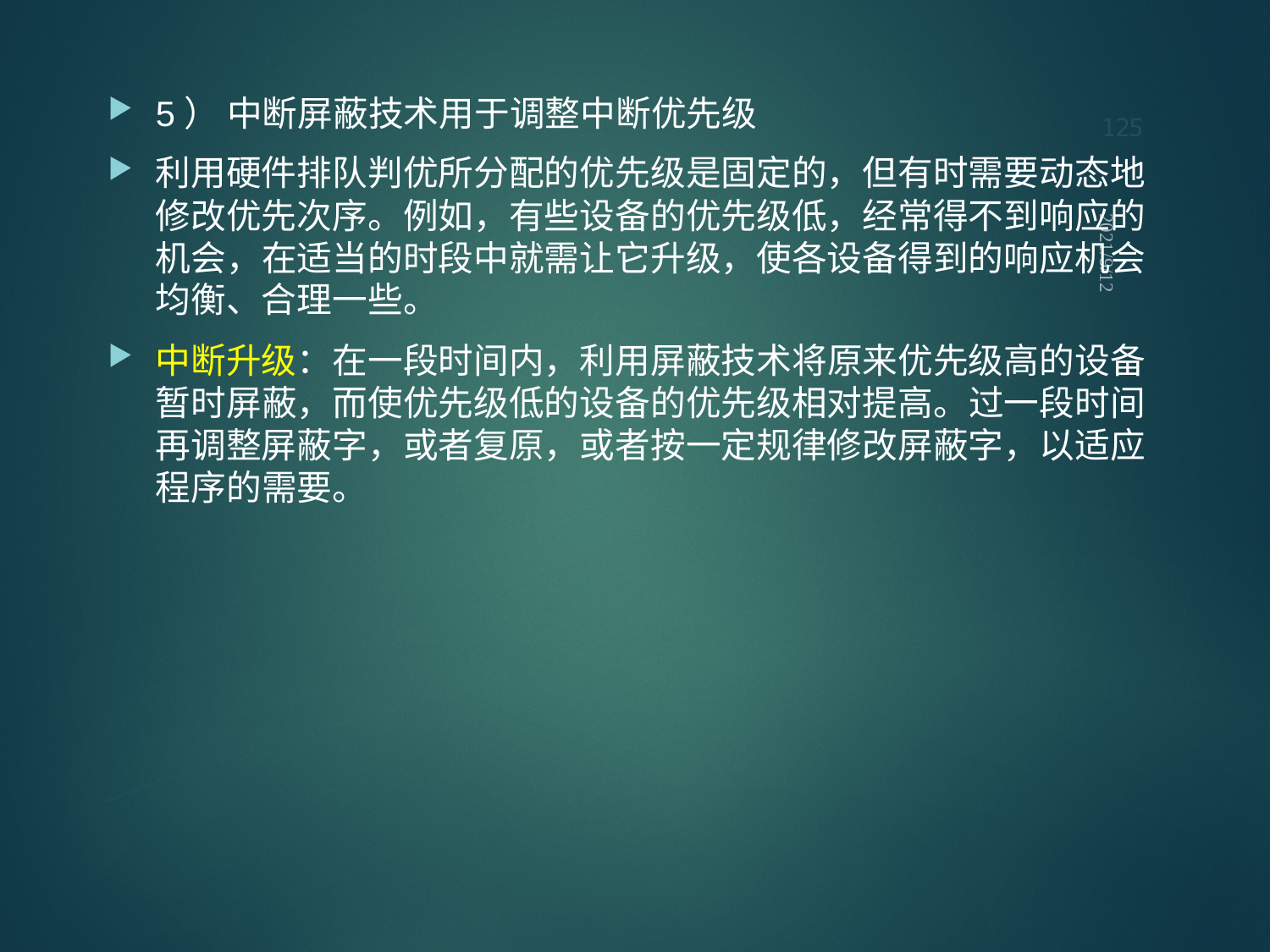

125
5） 中断屏蔽技术用于调整中断优先级
利用硬件排队判优所分配的优先级是固定的，但有时需要动态地修改优先次序。例如，有些设备的优先级低，经常得不到响应的机会，在适当的时段中就需让它升级，使各设备得到的响应机会均衡、合理一些。
中断升级：在一段时间内，利用屏蔽技术将原来优先级高的设备暂时屏蔽，而使优先级低的设备的优先级相对提高。过一段时间再调整屏蔽字，或者复原，或者按一定规律修改屏蔽字，以适应程序的需要。
2021/9/12